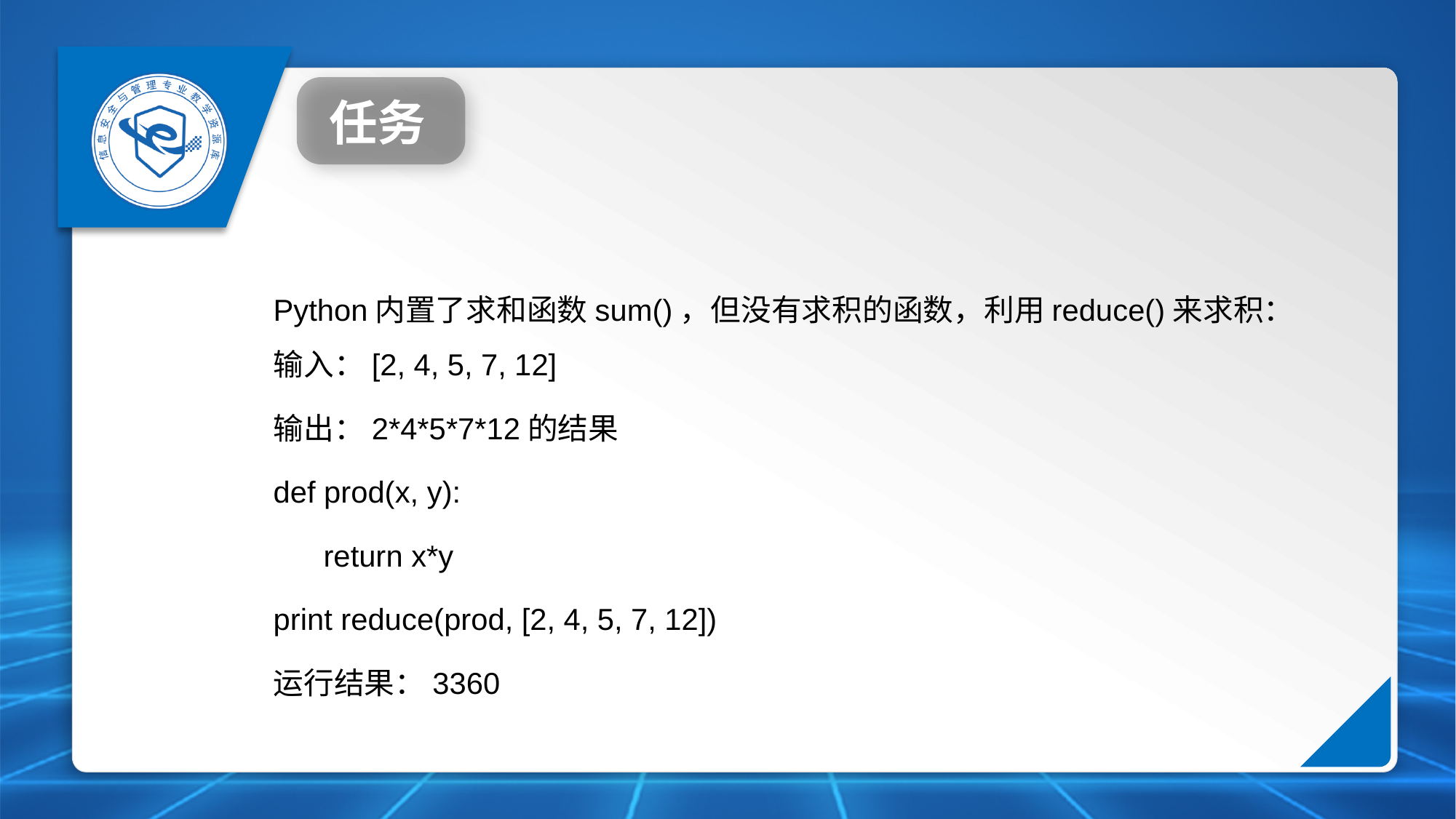

任务
Python内置了求和函数sum()，但没有求积的函数，利用reduce()来求积：
输入：[2, 4, 5, 7, 12]
输出：2*4*5*7*12的结果
def prod(x, y):
      return x*y
print reduce(prod, [2, 4, 5, 7, 12])
运行结果：3360